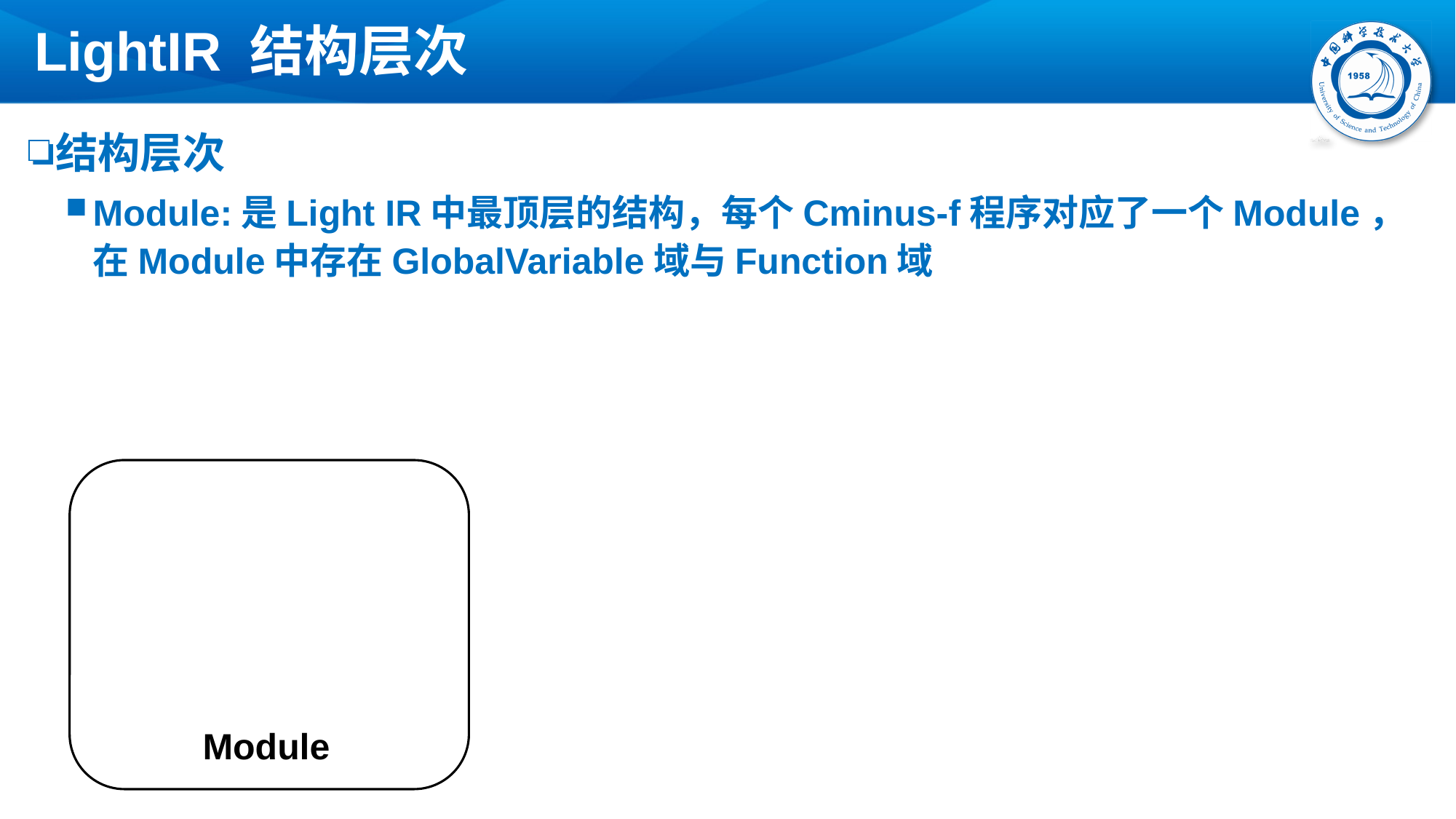

# LightIR 结构层次
结构层次
Module:是Light IR中最顶层的结构，每个Cminus-f程序对应了一个Module，在Module中存在GlobalVariable域与Function域

Module